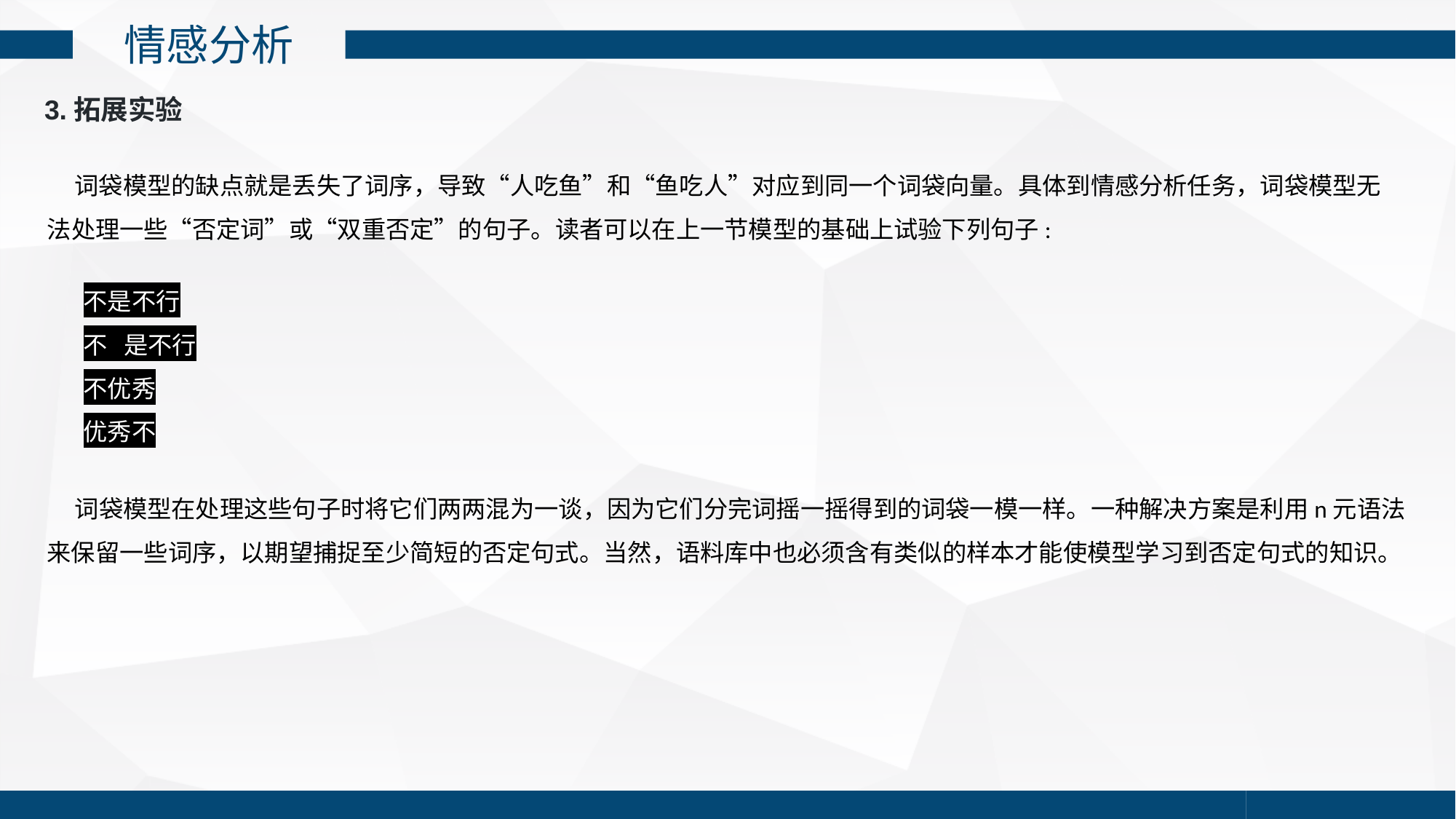

情感分析

3.拓展实验
    词袋模型的缺点就是丢失了词序，导致“人吃鱼”和“鱼吃人”对应到同一个词袋向量。具体到情感分析任务，词袋模型无法处理一些“否定词”或“双重否定”的句子。读者可以在上一节模型的基础上试验下列句子:
不是不行
不   是不行
不优秀
优秀不
    词袋模型在处理这些句子时将它们两两混为一谈，因为它们分完词摇一摇得到的词袋一模一样。一种解决方案是利用n元语法来保留一些词序，以期望捕捉至少简短的否定句式。当然，语料库中也必须含有类似的样本才能使模型学习到否定句式的知识。